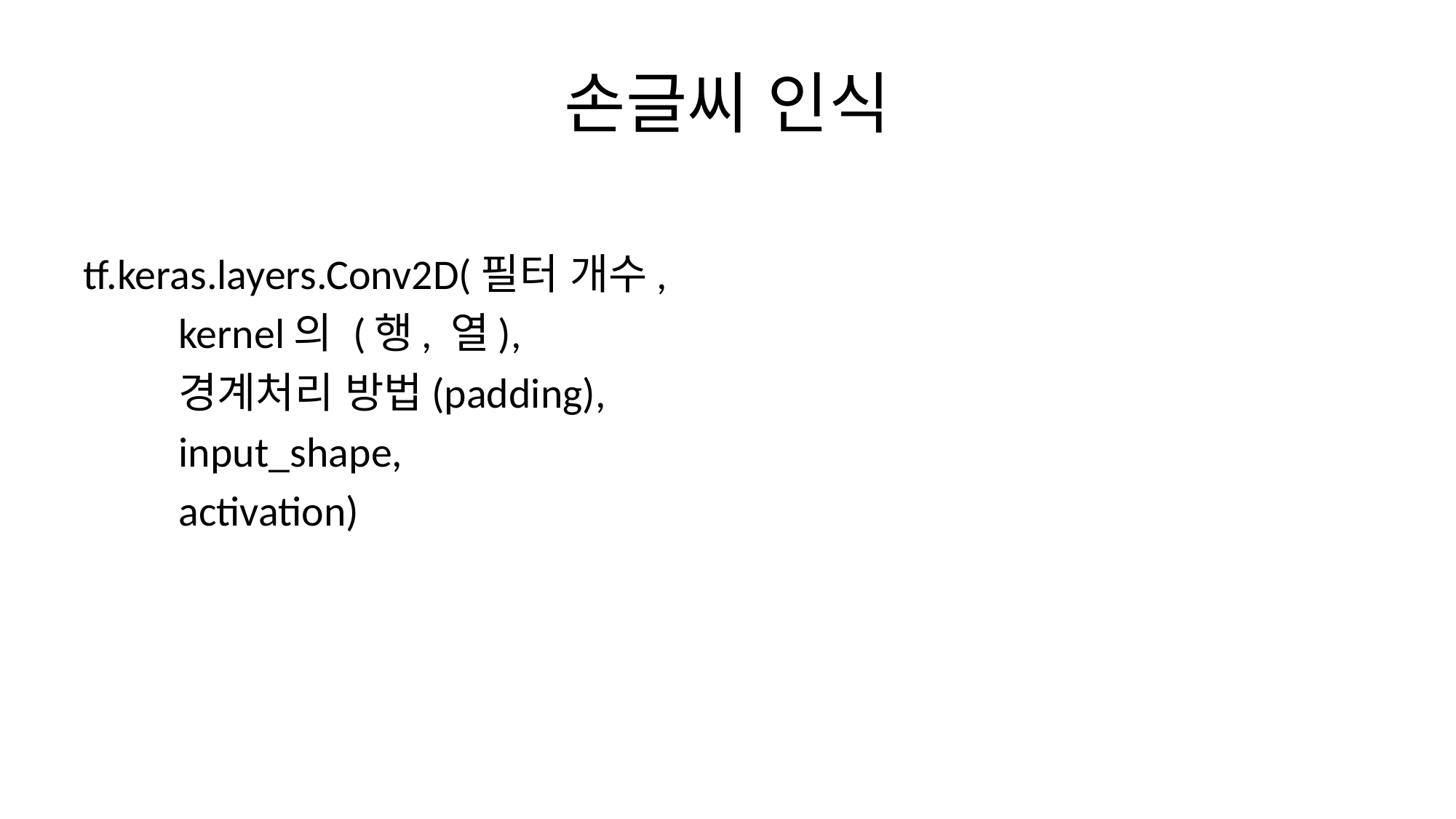

# 손글씨 인식
tf.keras.layers.Conv2D(필터 개수,
				kernel의 (행, 열),
				경계처리 방법(padding),
				input_shape,
				activation)